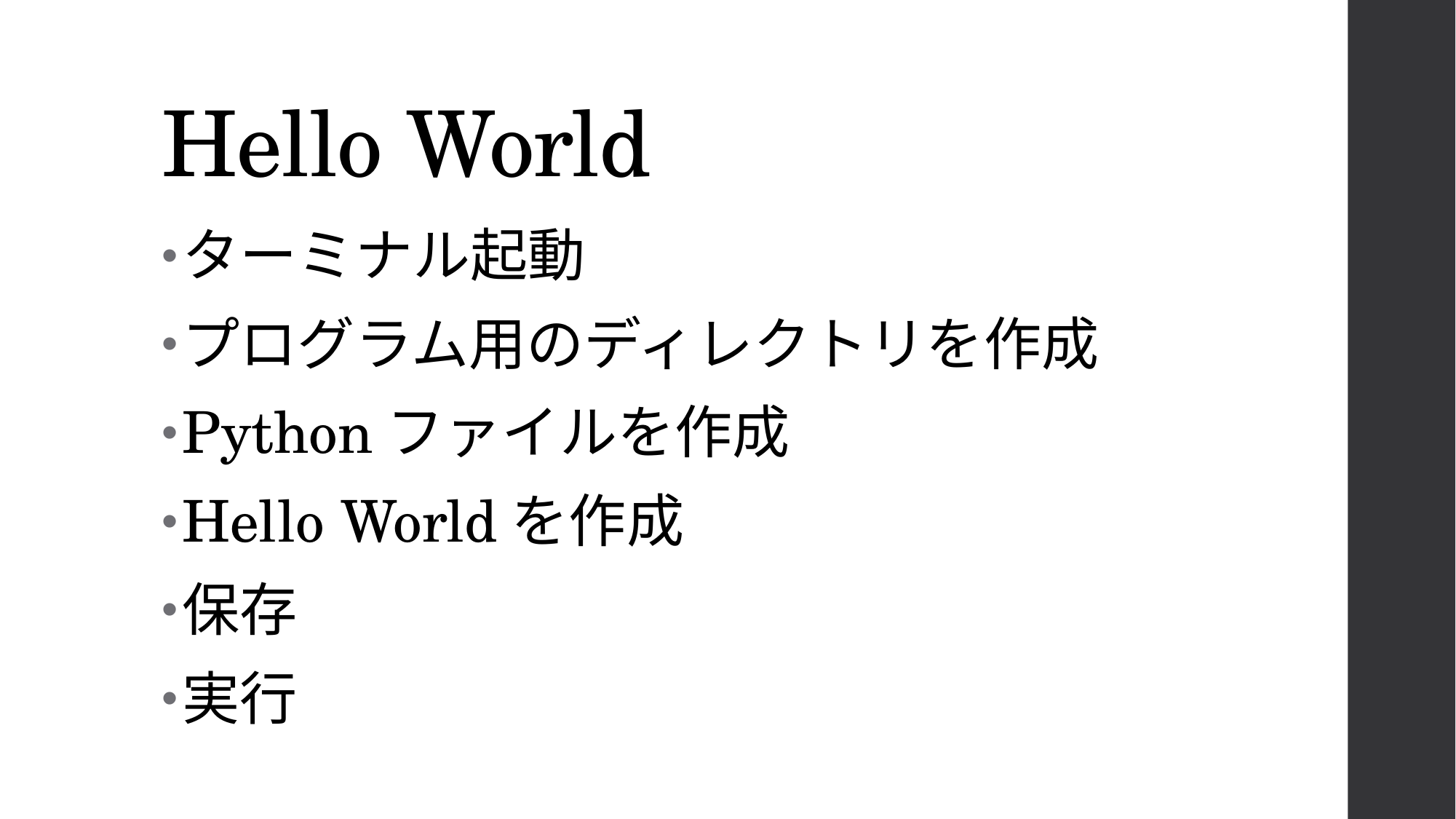

# Hello World
ターミナル起動
プログラム用のディレクトリを作成
Pythonファイルを作成
Hello Worldを作成
保存
実行